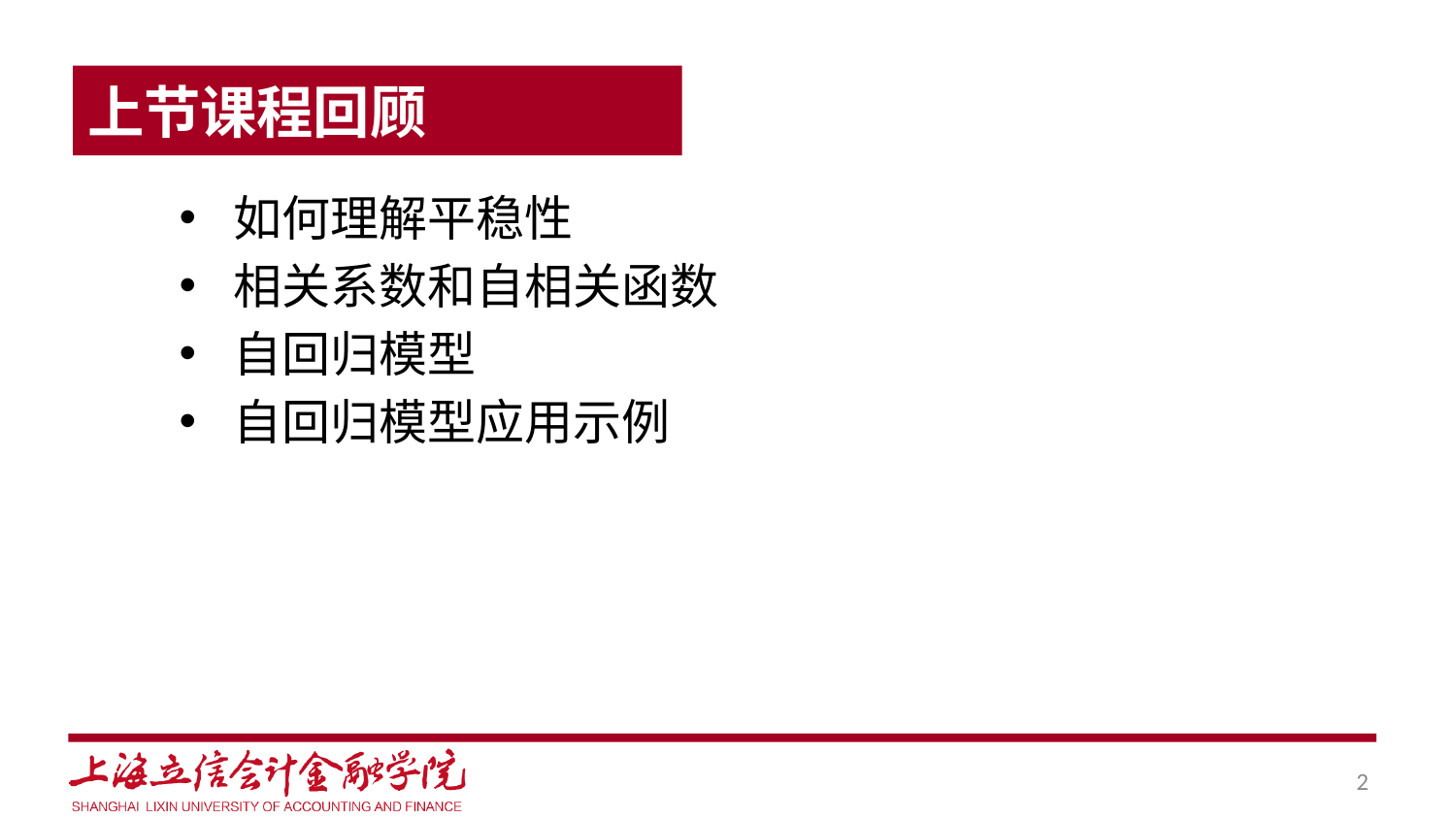

# 上节课程回顾
如何理解平稳性
相关系数和自相关函数
自回归模型
自回归模型应用示例
2